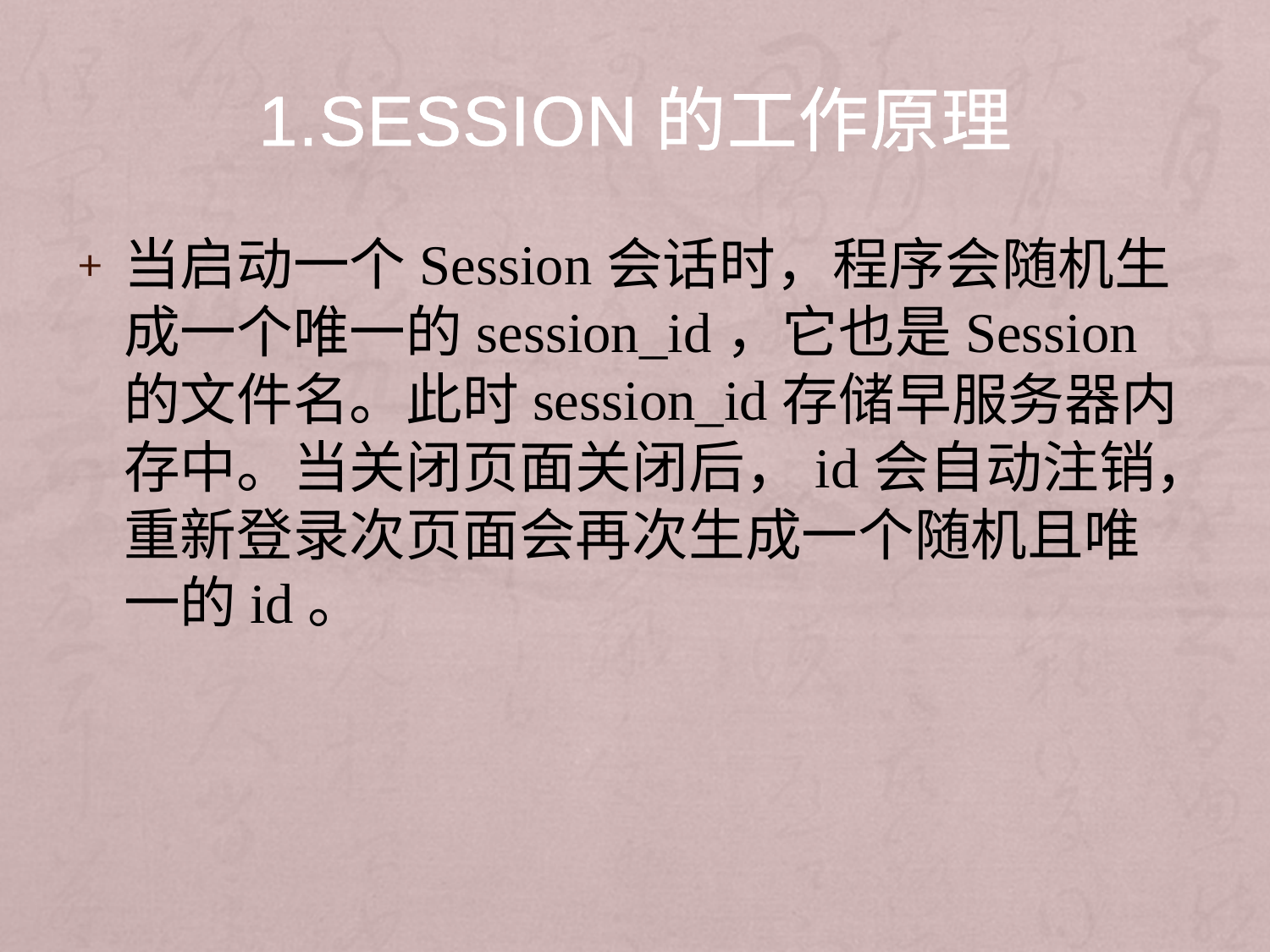

# 1.Session的工作原理
当启动一个Session会话时，程序会随机生成一个唯一的session_id，它也是Session的文件名。此时session_id存储早服务器内存中。当关闭页面关闭后，id会自动注销，重新登录次页面会再次生成一个随机且唯一的id。